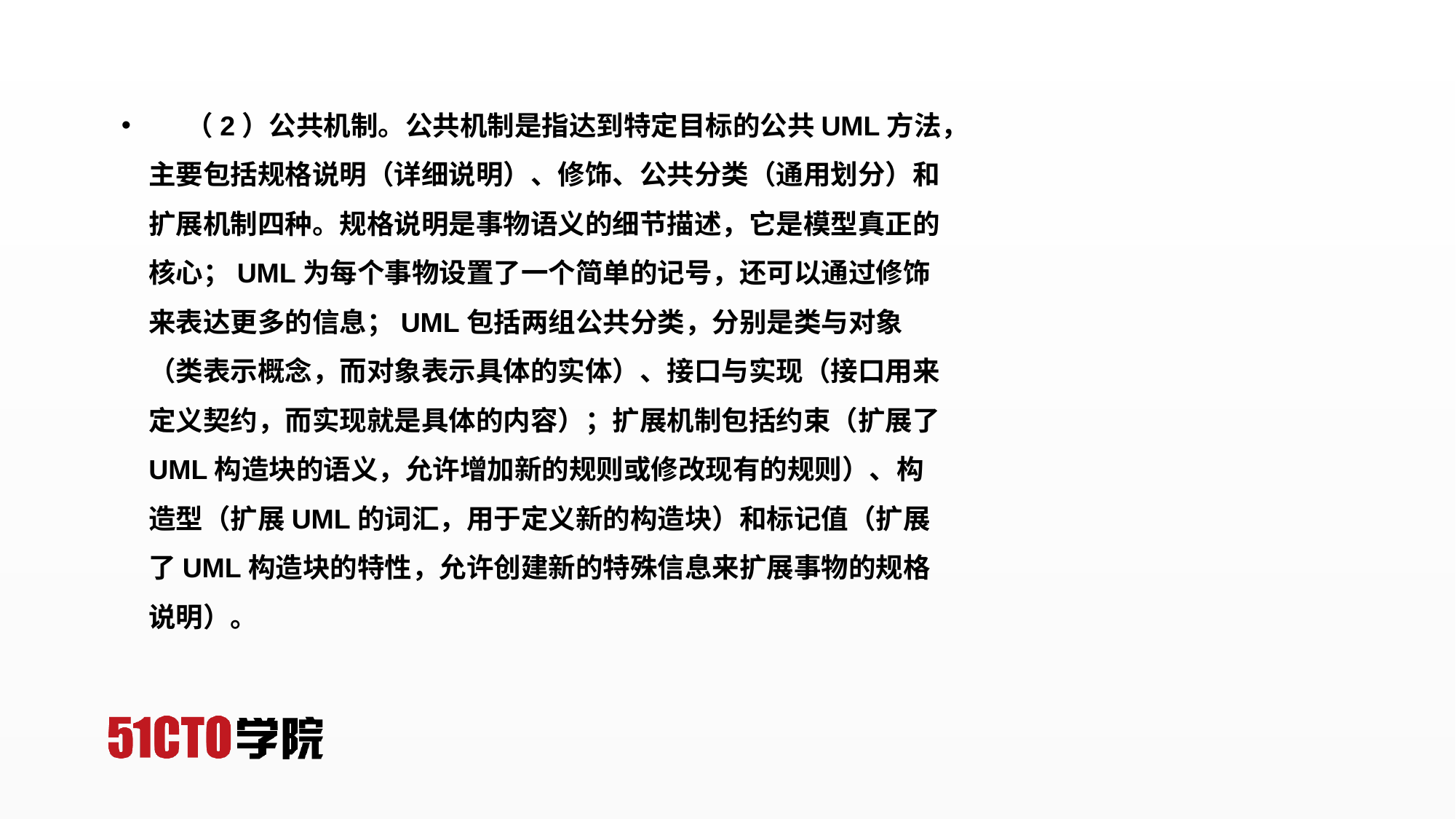

（2）公共机制。公共机制是指达到特定目标的公共UML方法，主要包括规格说明（详细说明）、修饰、公共分类（通用划分）和扩展机制四种。规格说明是事物语义的细节描述，它是模型真正的核心；UML为每个事物设置了一个简单的记号，还可以通过修饰来表达更多的信息；UML包括两组公共分类，分别是类与对象（类表示概念，而对象表示具体的实体）、接口与实现（接口用来定义契约，而实现就是具体的内容）；扩展机制包括约束（扩展了UML构造块的语义，允许增加新的规则或修改现有的规则）、构造型（扩展UML的词汇，用于定义新的构造块）和标记值（扩展了UML构造块的特性，允许创建新的特殊信息来扩展事物的规格说明）。